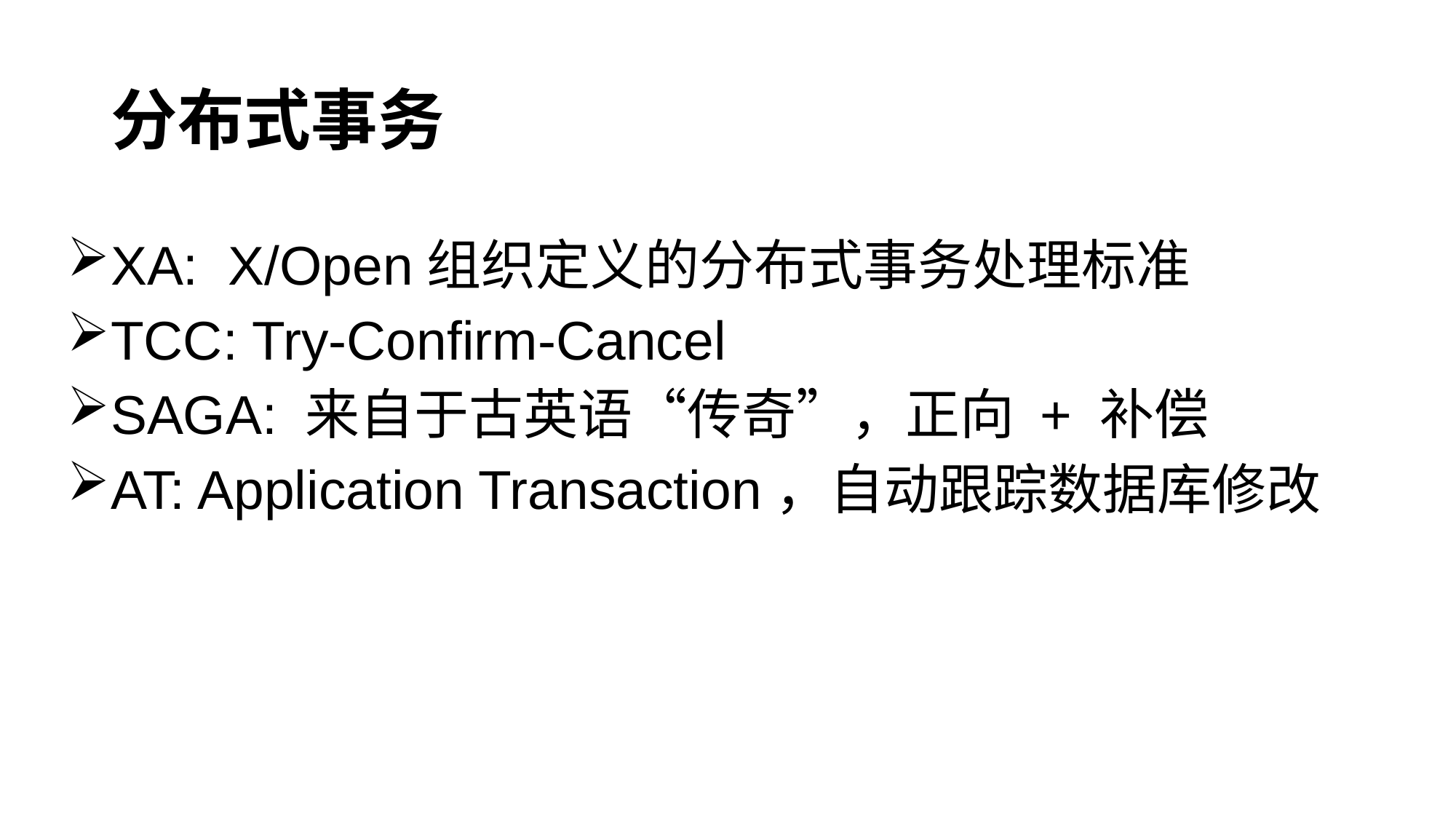

# 分布式事务
XA:  X/Open组织定义的分布式事务处理标准
TCC: Try-Confirm-Cancel
SAGA: 来自于古英语“传奇”，正向 + 补偿
AT: Application Transaction，自动跟踪数据库修改